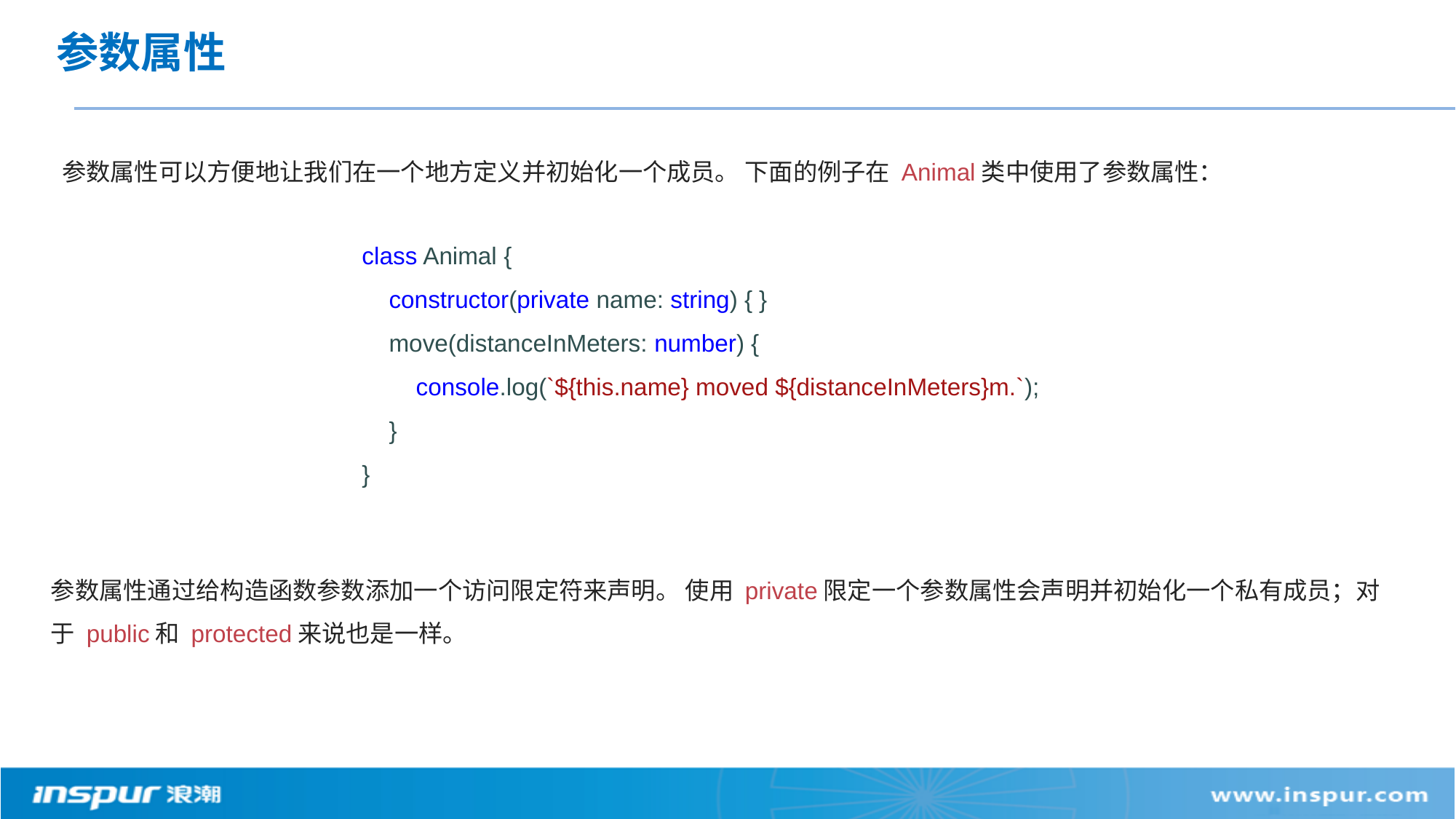

# 参数属性
 参数属性可以方便地让我们在一个地方定义并初始化一个成员。 下面的例子在 Animal类中使用了参数属性：
class Animal {
    constructor(private name: string) { }
    move(distanceInMeters: number) {
        console.log(`${this.name} moved ${distanceInMeters}m.`);
    }
}
参数属性通过给构造函数参数添加一个访问限定符来声明。 使用 private限定一个参数属性会声明并初始化一个私有成员；对于 public和 protected来说也是一样。